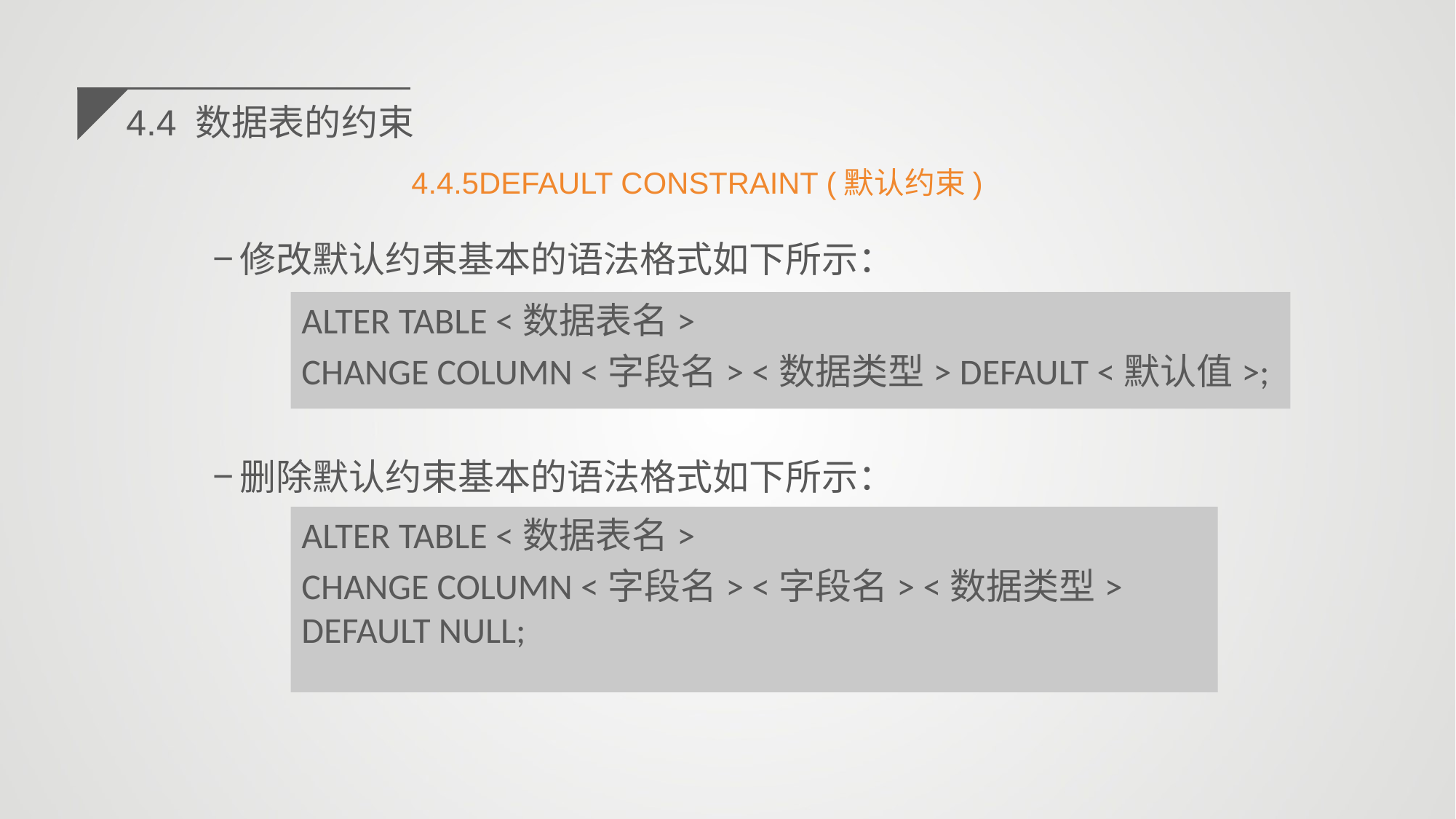

4.4 数据表的约束

4.4.5DEFAULT CONSTRAINT (默认约束)
修改默认约束基本的语法格式如下所示：

删除默认约束基本的语法格式如下所示：

ALTER TABLE <数据表名>
CHANGE COLUMN <字段名> <数据类型> DEFAULT <默认值>;
ALTER TABLE <数据表名>
CHANGE COLUMN <字段名> <字段名> <数据类型> DEFAULT NULL;